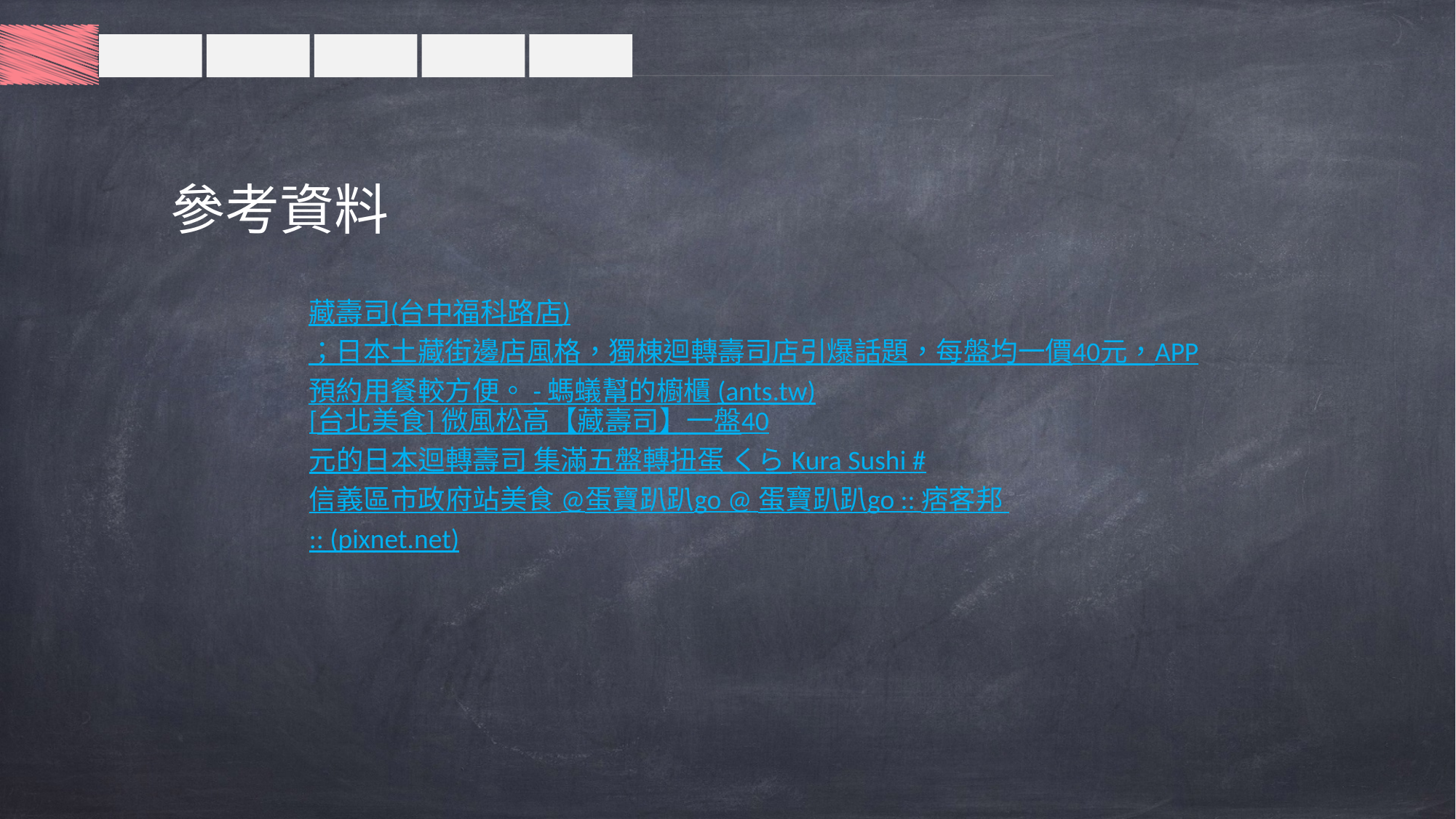

參考資料
藏壽司(台中福科路店)；日本土藏街邊店風格，獨棟迴轉壽司店引爆話題，每盤均一價40元，APP預約用餐較方便。 - 螞蟻幫的櫥櫃 (ants.tw)
[台北美食] 微風松高【藏壽司】一盤40元的日本迴轉壽司 集滿五盤轉扭蛋 くら Kura Sushi #信義區市政府站美食 @蛋寶趴趴go @ 蛋寶趴趴go :: 痞客邦 :: (pixnet.net)